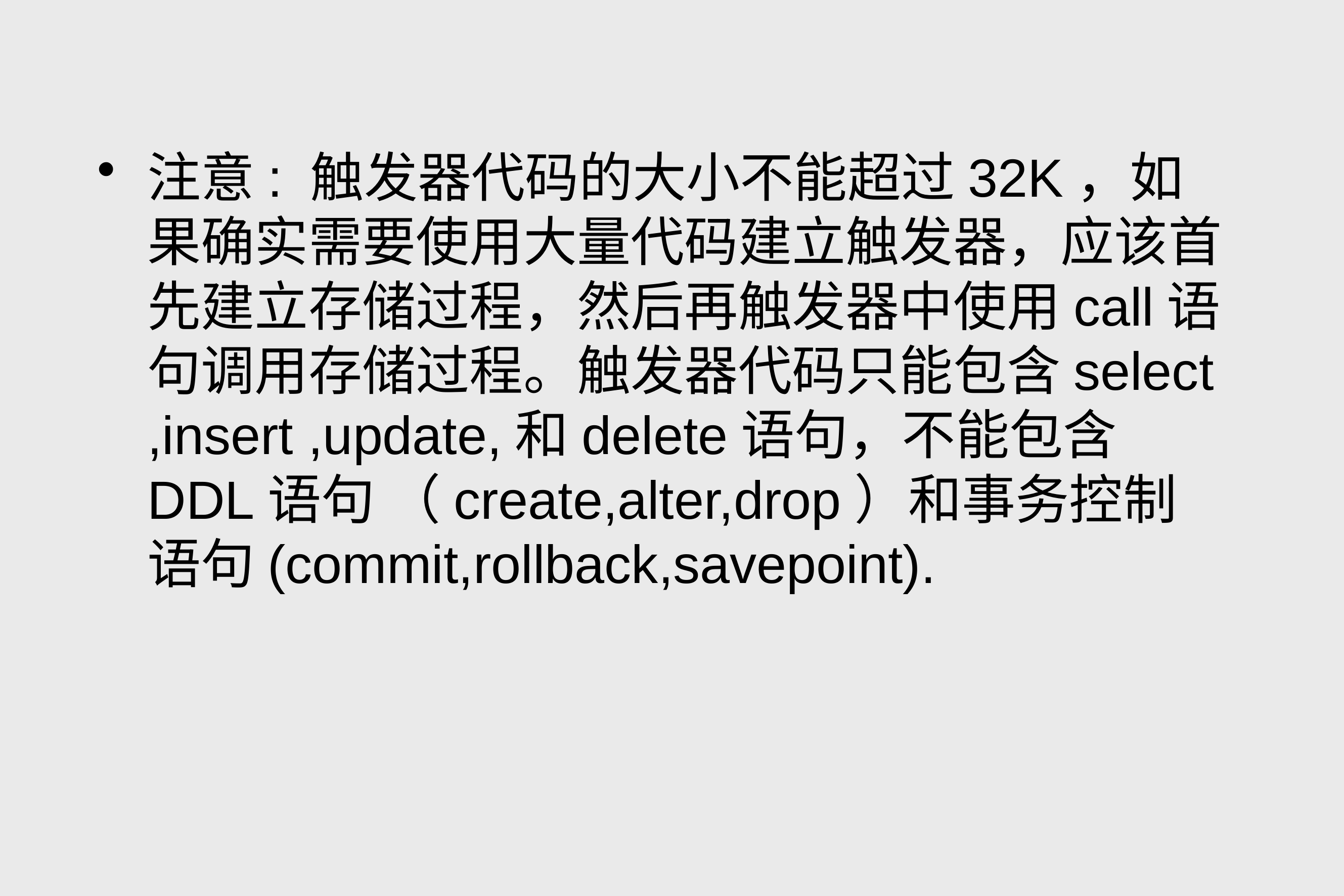

注意: 触发器代码的大小不能超过32K，如果确实需要使用大量代码建立触发器，应该首先建立存储过程，然后再触发器中使用call语句调用存储过程。触发器代码只能包含select ,insert ,update,和delete语句，不能包含DDL语句 （create,alter,drop）和事务控制语句(commit,rollback,savepoint).